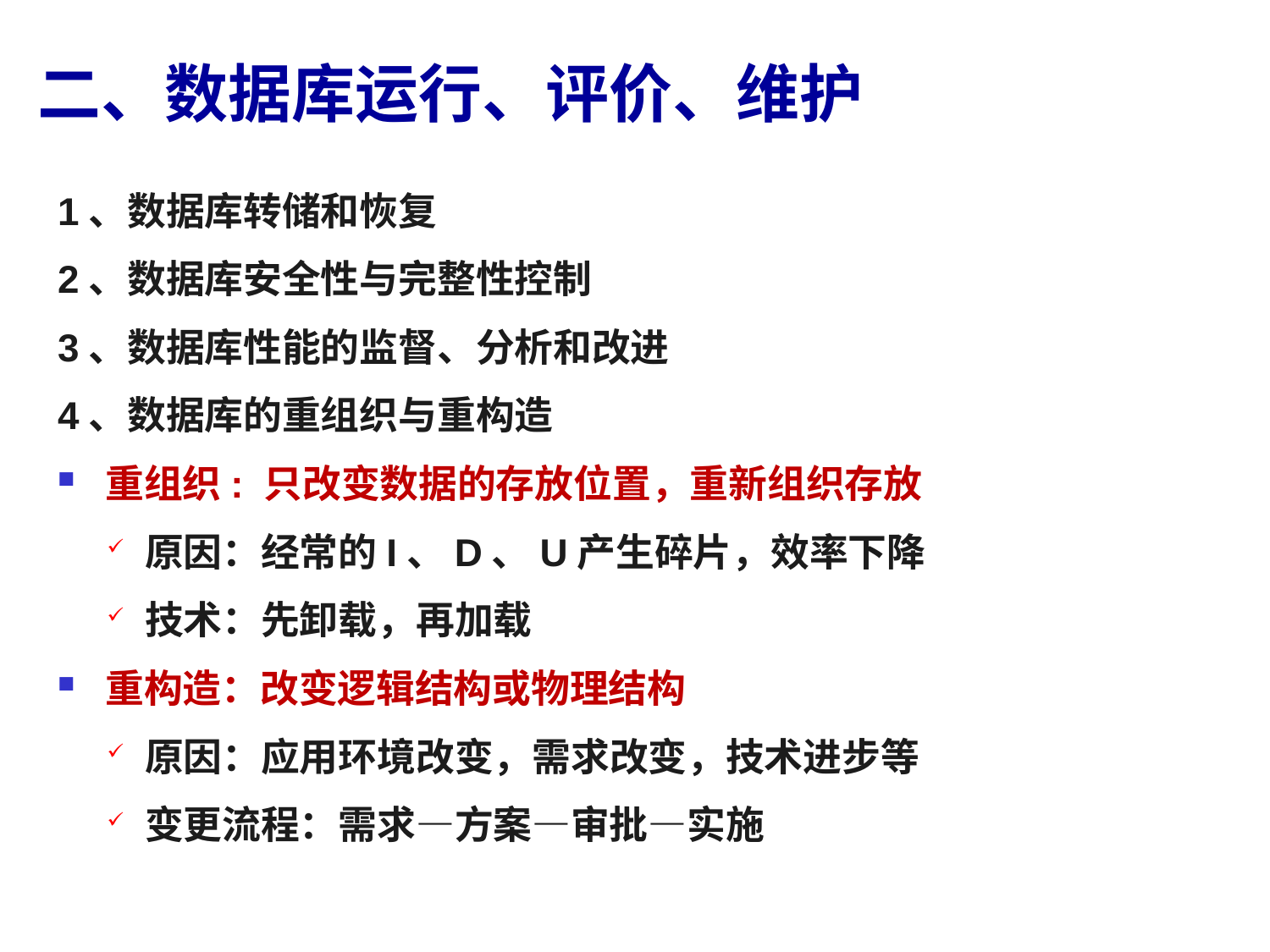

# 二、数据库运行、评价、维护
1、数据库转储和恢复
2、数据库安全性与完整性控制
3、数据库性能的监督、分析和改进
4、数据库的重组织与重构造
重组织: 只改变数据的存放位置，重新组织存放
原因：经常的I、D、U产生碎片，效率下降
技术：先卸载，再加载
重构造：改变逻辑结构或物理结构
原因：应用环境改变，需求改变，技术进步等
变更流程：需求—方案—审批—实施